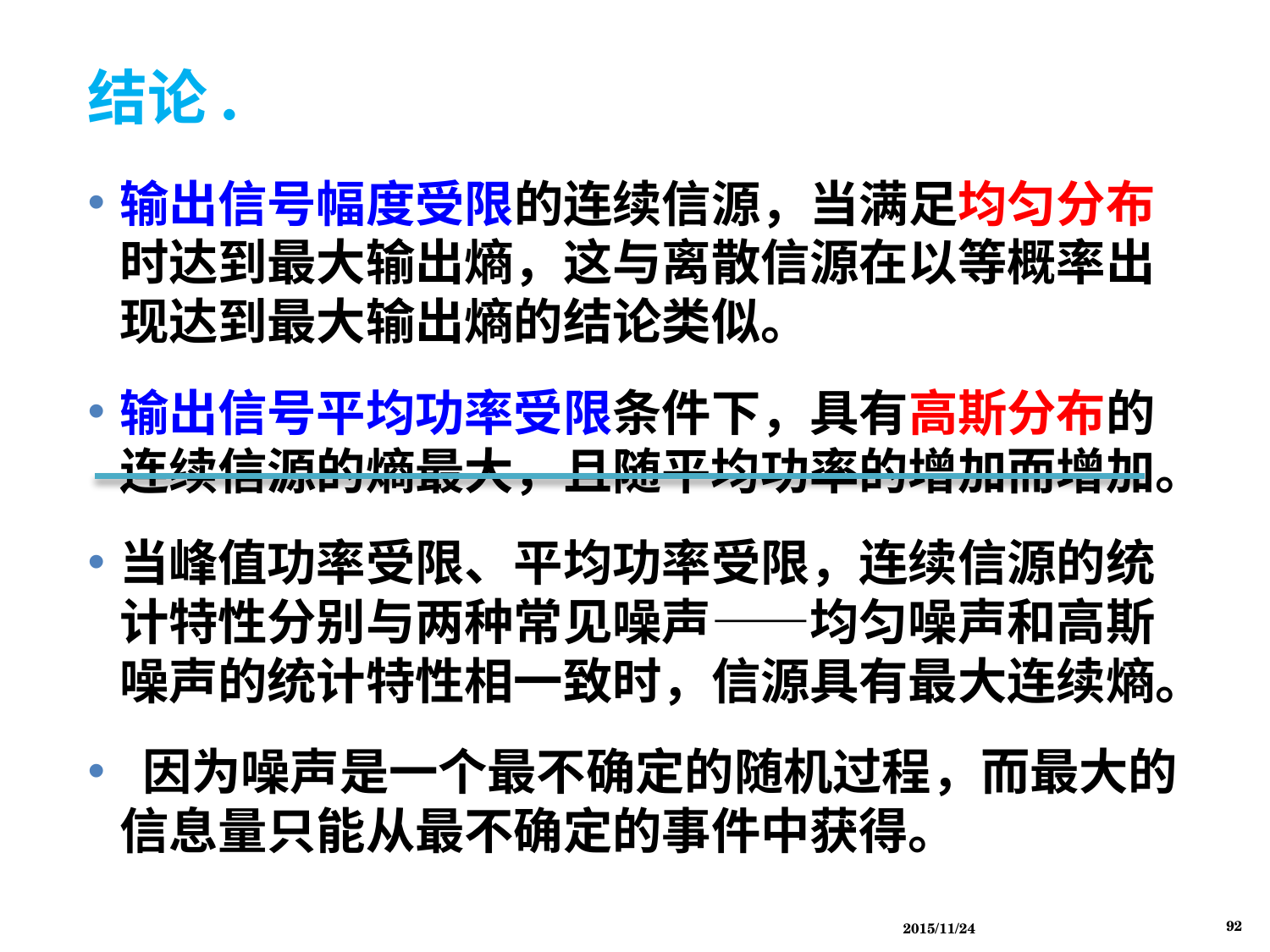

# 结论.
输出信号幅度受限的连续信源，当满足均匀分布时达到最大输出熵，这与离散信源在以等概率出现达到最大输出熵的结论类似。
输出信号平均功率受限条件下，具有高斯分布的连续信源的熵最大，且随平均功率的增加而增加。
当峰值功率受限、平均功率受限，连续信源的统计特性分别与两种常见噪声——均匀噪声和高斯噪声的统计特性相一致时，信源具有最大连续熵。
 因为噪声是一个最不确定的随机过程，而最大的信息量只能从最不确定的事件中获得。

2015/11/24
92